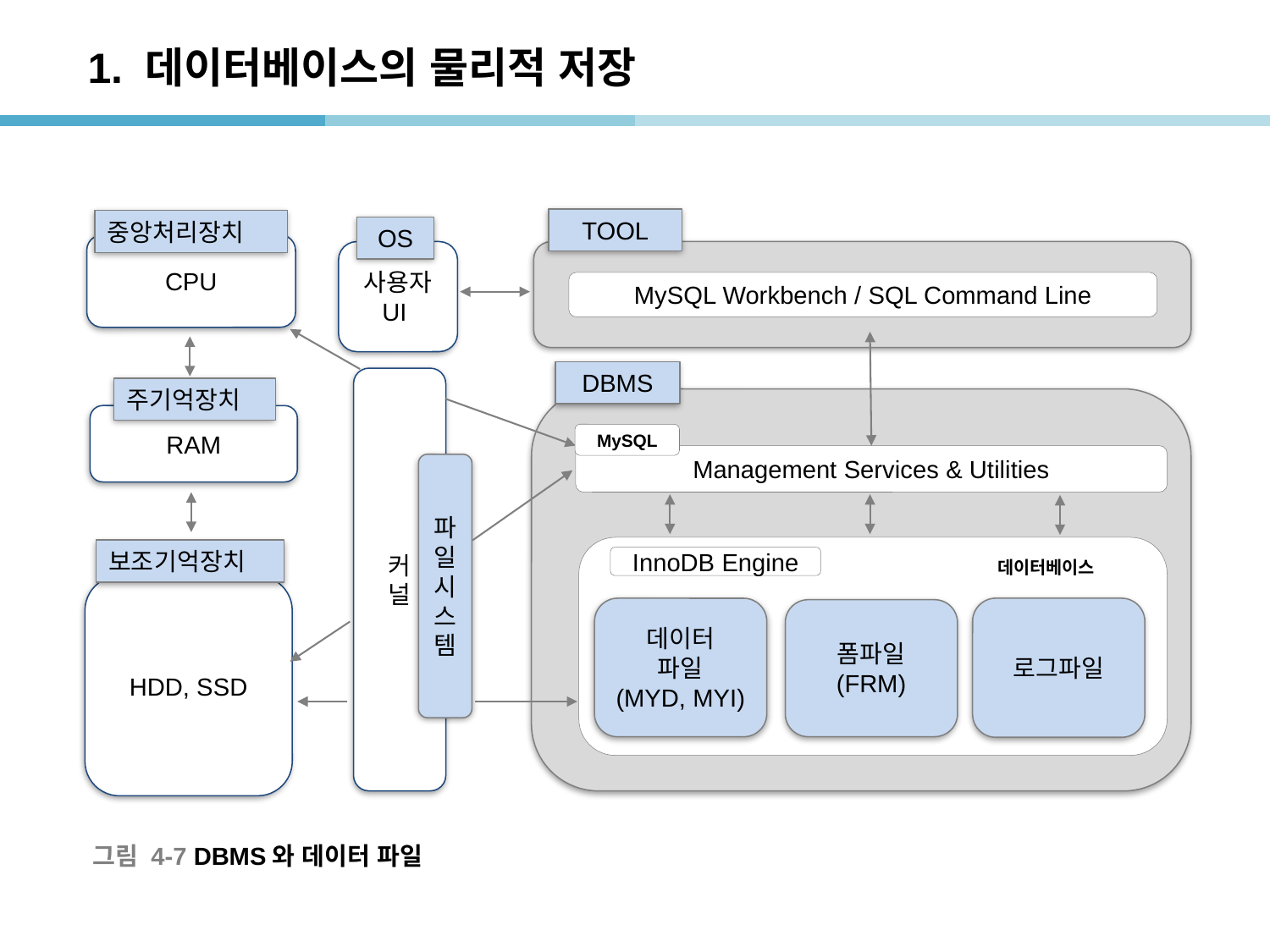

# 1. 데이터베이스의 물리적 저장
TOOL
중앙처리장치
OS
CPU
사용자
UI

MySQL Workbench / SQL Command Line
DBMS
커
널
주기억장치

RAM
MySQL
Management Services & Utilities
파일시스템

보조기억장치
InnoDB Engine
데이터베이스
HDD, SSD
데이터
파일
(MYD, MYI)
로그파일
폼파일
(FRM)
그림 4-7 DBMS와 데이터 파일